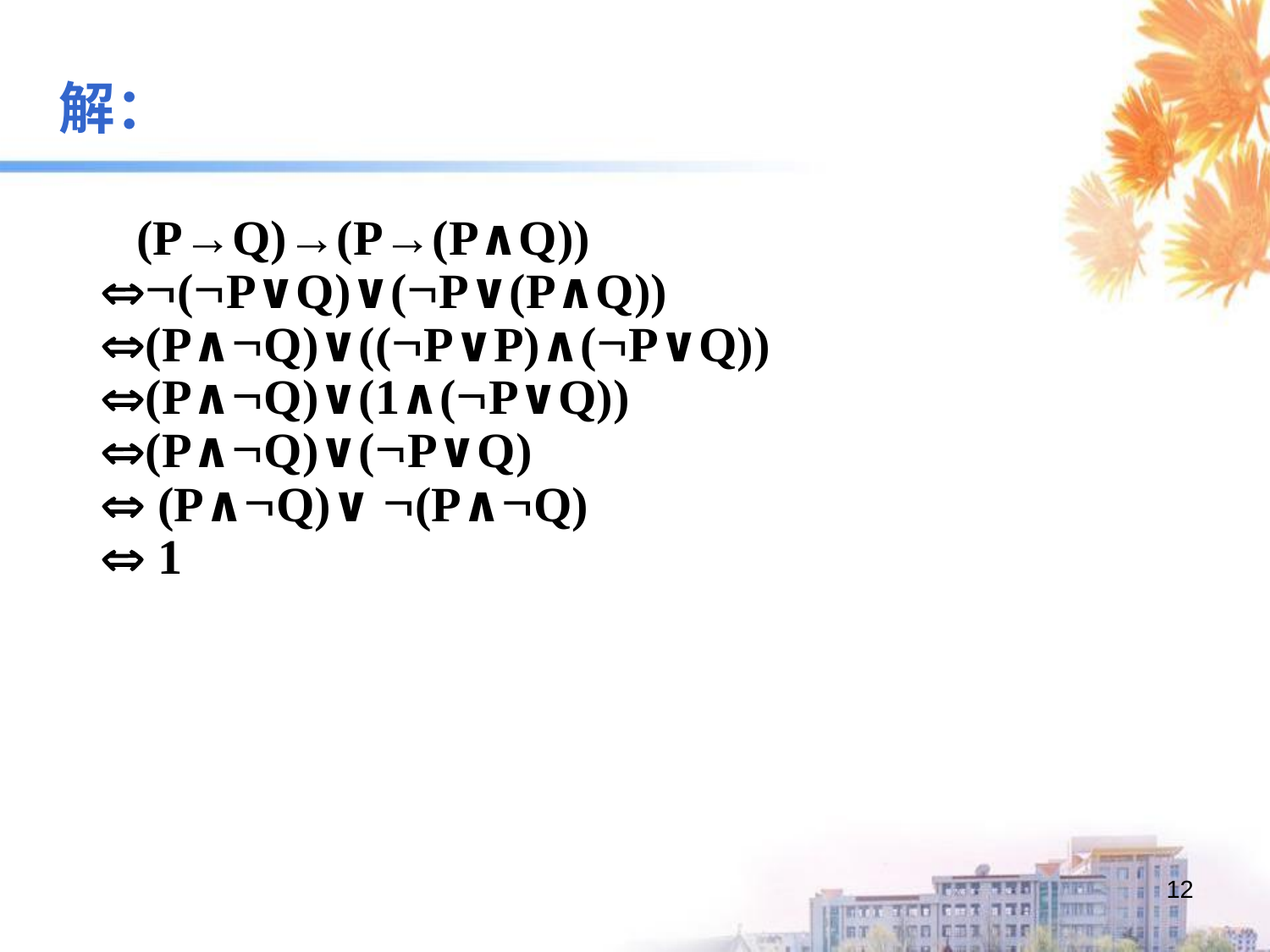

解：

   (P→Q)→(P→(P∧Q))
⇔¬(¬P∨Q)∨(¬P∨(P∧Q))
⇔(P∧¬Q)∨((¬P∨P)∧(¬P∨Q))
⇔(P∧¬Q)∨(1∧(¬P∨Q))
⇔(P∧¬Q)∨(¬P∨Q)
⇔ (P∧¬Q)∨ ¬(P∧¬Q)
⇔ 1
12